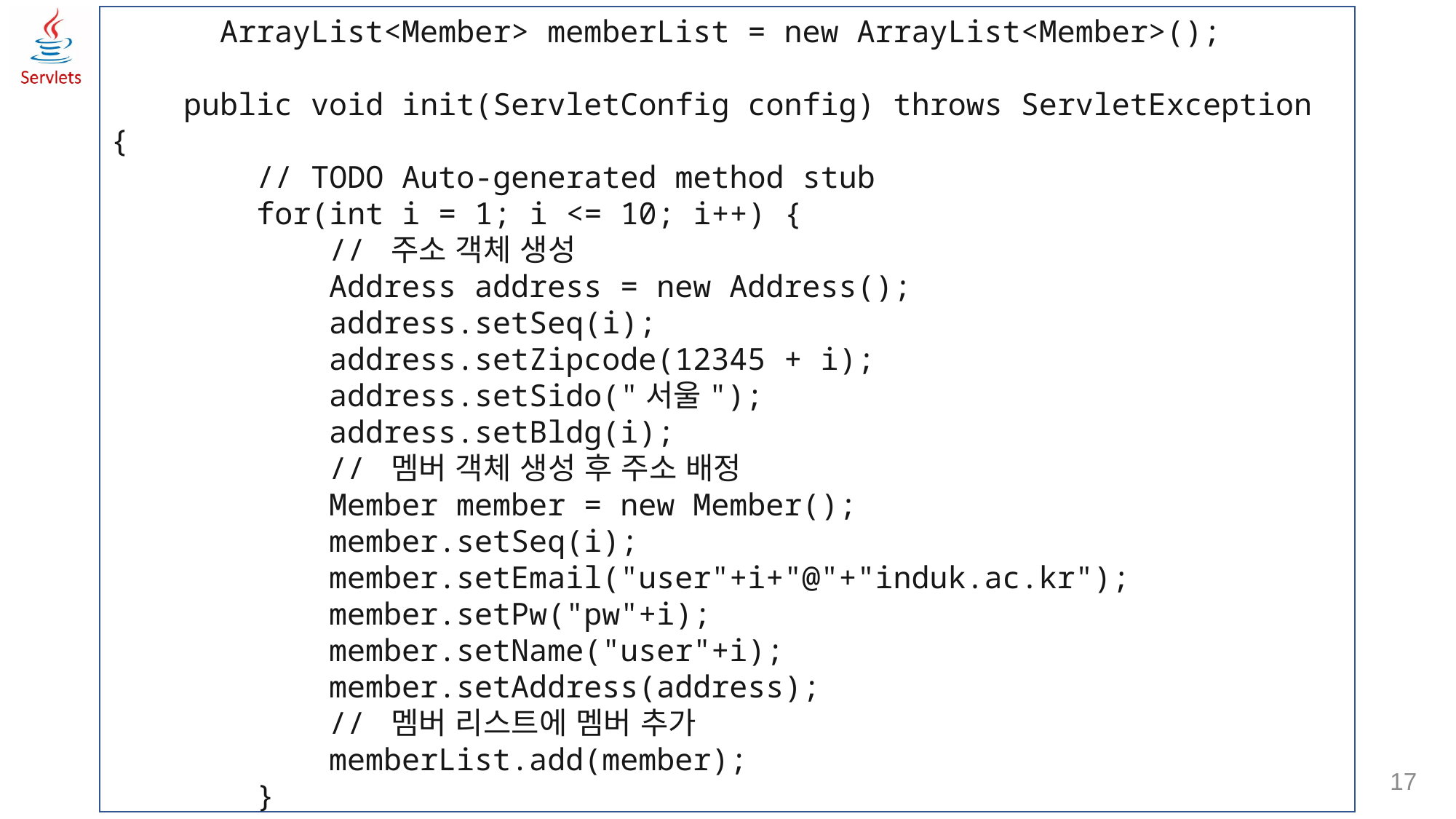

ArrayList<Member> memberList = new ArrayList<Member>();

    public void init(ServletConfig config) throws ServletException {
        // TODO Auto-generated method stub
        for(int i = 1; i <= 10; i++) {
            // 주소 객체 생성
            Address address = new Address();
            address.setSeq(i);
            address.setZipcode(12345 + i);
            address.setSido("서울");
            address.setBldg(i);
            // 멤버 객체 생성 후 주소 배정
            Member member = new Member();
            member.setSeq(i);
            member.setEmail("user"+i+"@"+"induk.ac.kr");
            member.setPw("pw"+i);
            member.setName("user"+i);
            member.setAddress(address);
            // 멤버 리스트에 멤버 추가
            memberList.add(member);
        }
    }
17